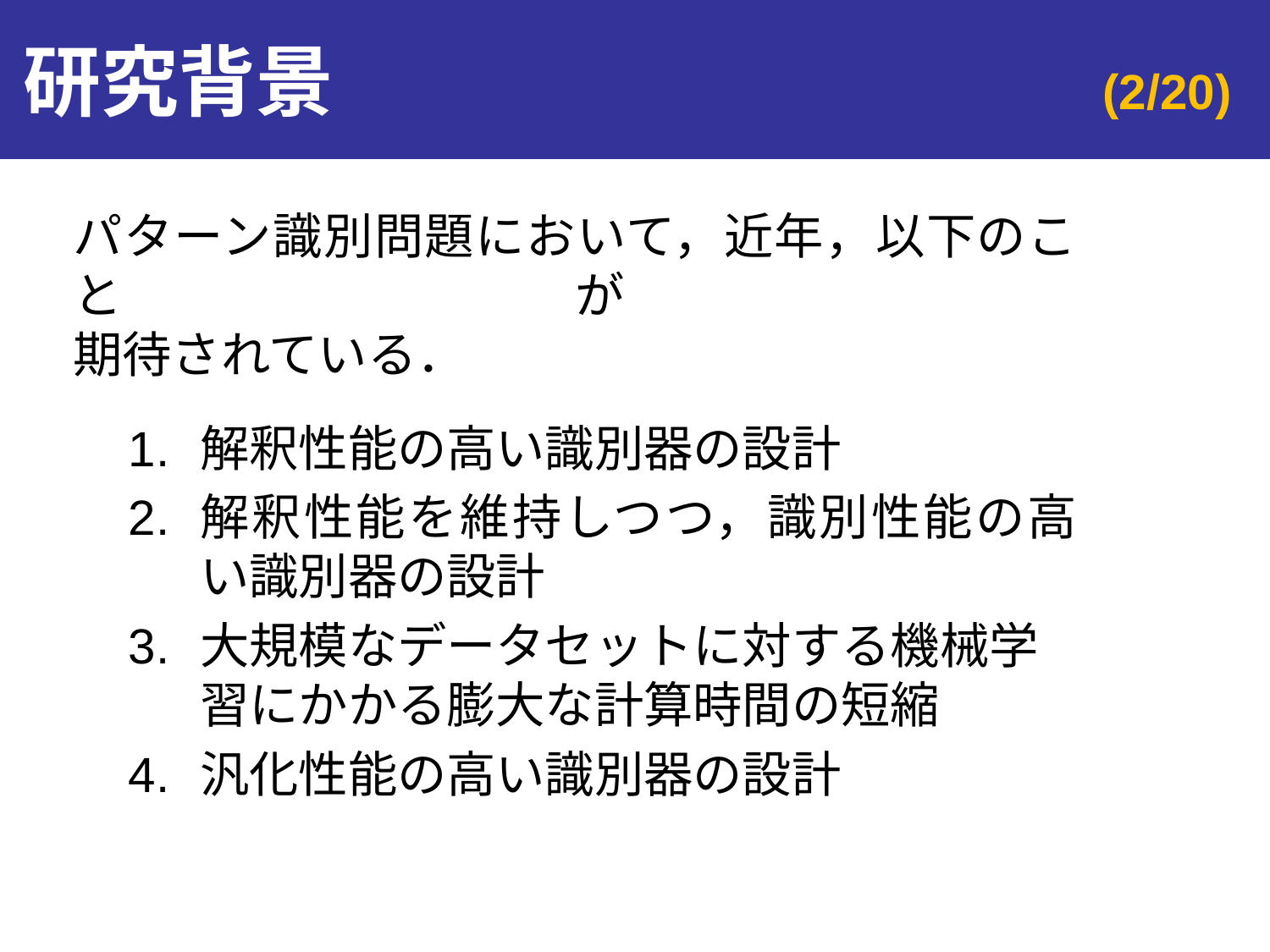

# 研究背景
パターン識別問題において，近年，以下のことが
期待されている．
解釈性能の高い識別器の設計
解釈性能を維持しつつ，識別性能の高い識別器の設計
大規模なデータセットに対する機械学習にかかる膨大な計算時間の短縮
汎化性能の高い識別器の設計